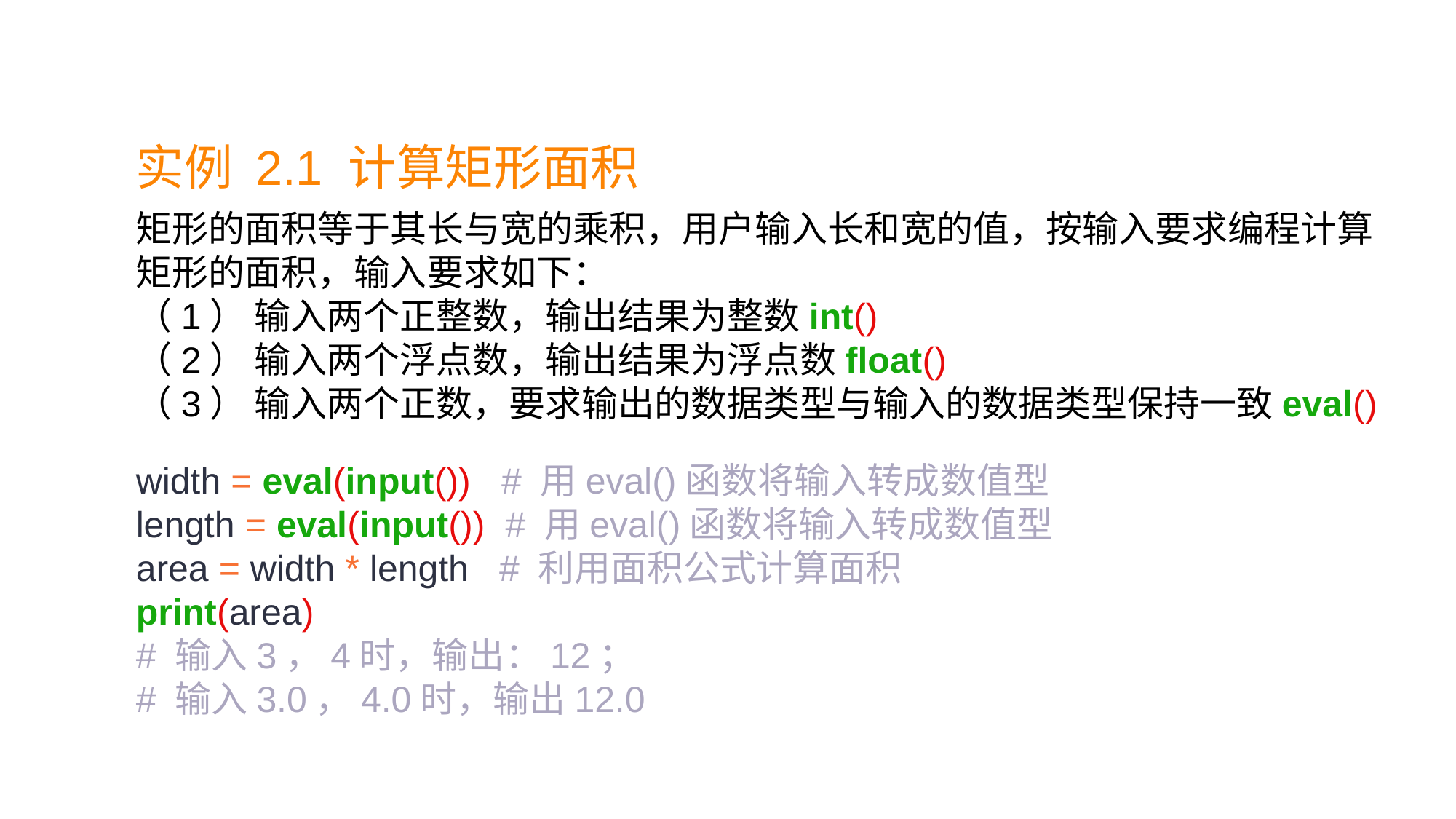

实例 2.1 计算矩形面积
矩形的面积等于其长与宽的乘积，用户输入长和宽的值，按输入要求编程计算矩形的面积，输入要求如下：
（1） 输入两个正整数，输出结果为整数int()
（2） 输入两个浮点数，输出结果为浮点数float()
（3） 输入两个正数，要求输出的数据类型与输入的数据类型保持一致eval()
width = eval(input())   # 用eval()函数将输入转成数值型
length = eval(input())  # 用eval()函数将输入转成数值型
area = width * length   # 利用面积公式计算面积
print(area)
# 输入3，4时，输出：12；
# 输入3.0，4.0时，输出12.0